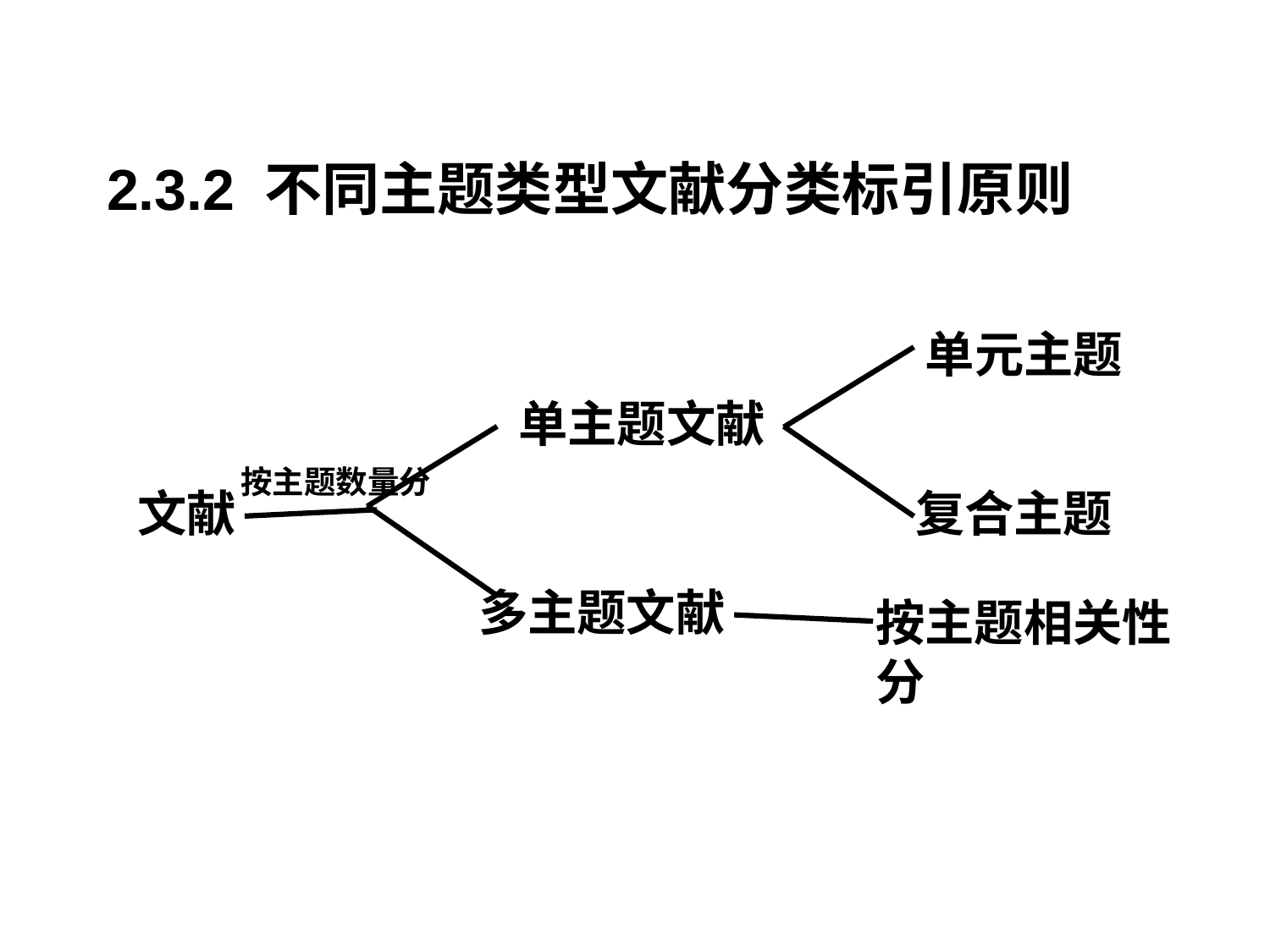

2.3.2 不同主题类型文献分类标引原则
单元主题

单主题文献

按主题数量分
文献
复合主题

多主题文献
按主题相关性分